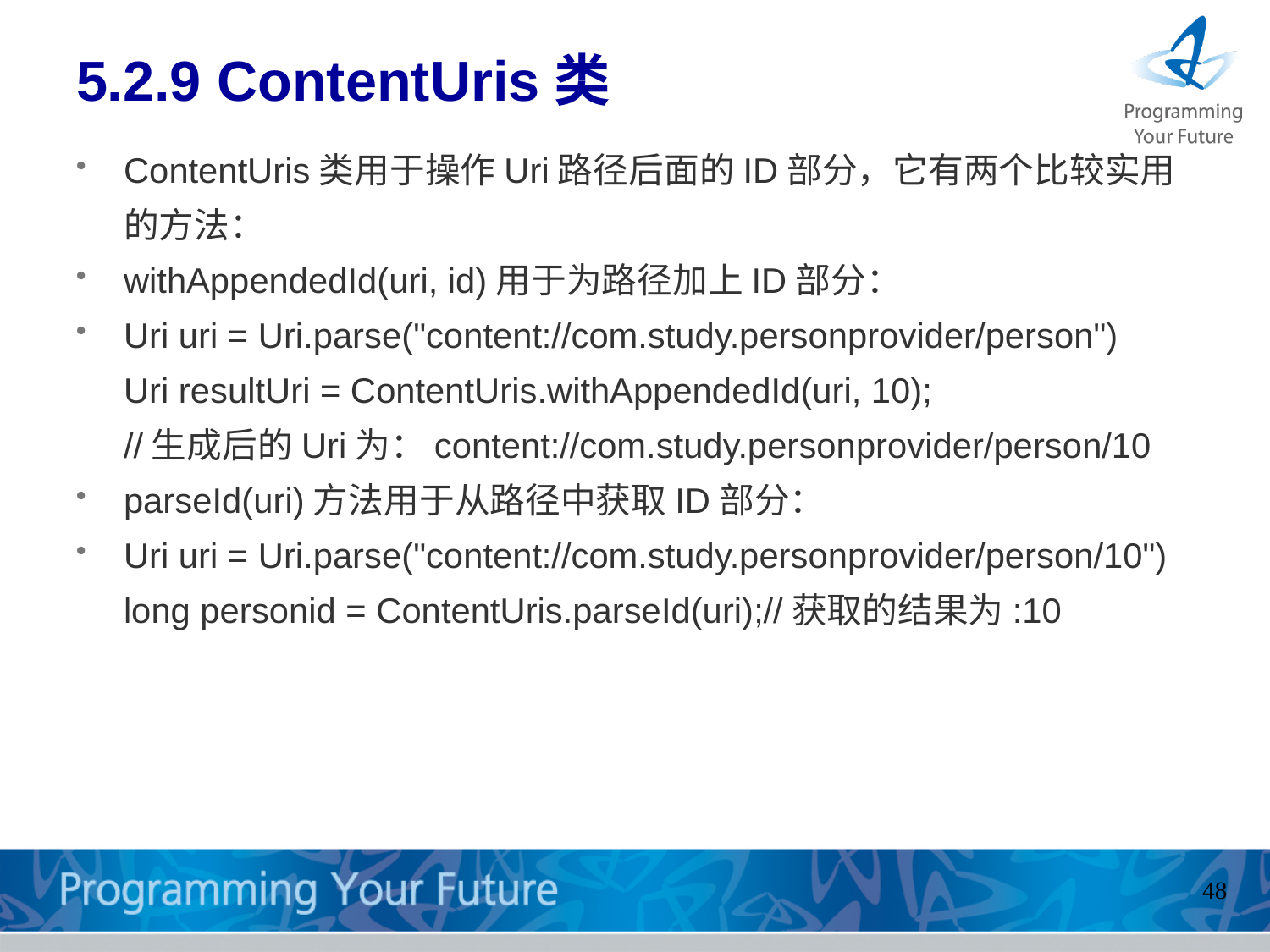

# 5.2.9 ContentUris类
ContentUris类用于操作Uri路径后面的ID部分，它有两个比较实用的方法：
withAppendedId(uri, id)用于为路径加上ID部分：
Uri uri = Uri.parse("content://com.study.personprovider/person")
Uri resultUri = ContentUris.withAppendedId(uri, 10);
//生成后的Uri为：content://com.study.personprovider/person/10
parseId(uri)方法用于从路径中获取ID部分：
Uri uri = Uri.parse("content://com.study.personprovider/person/10")
long personid = ContentUris.parseId(uri);//获取的结果为:10